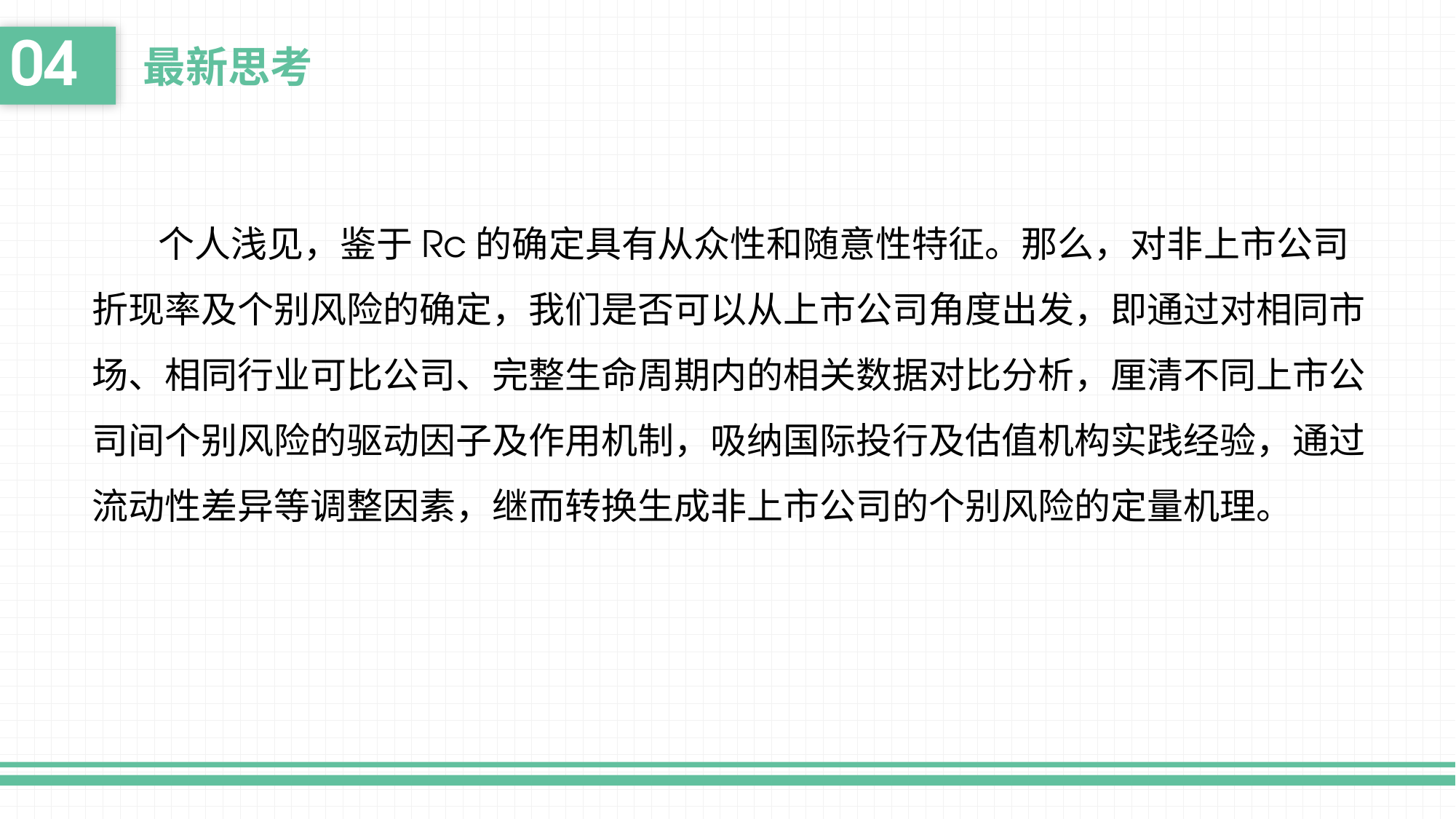

04
最新思考
       个人浅见，鉴于Rc的确定具有从众性和随意性特征。那么，对非上市公司折现率及个别风险的确定，我们是否可以从上市公司角度出发，即通过对相同市场、相同行业可比公司、完整生命周期内的相关数据对比分析，厘清不同上市公司间个别风险的驱动因子及作用机制，吸纳国际投行及估值机构实践经验，通过流动性差异等调整因素，继而转换生成非上市公司的个别风险的定量机理。